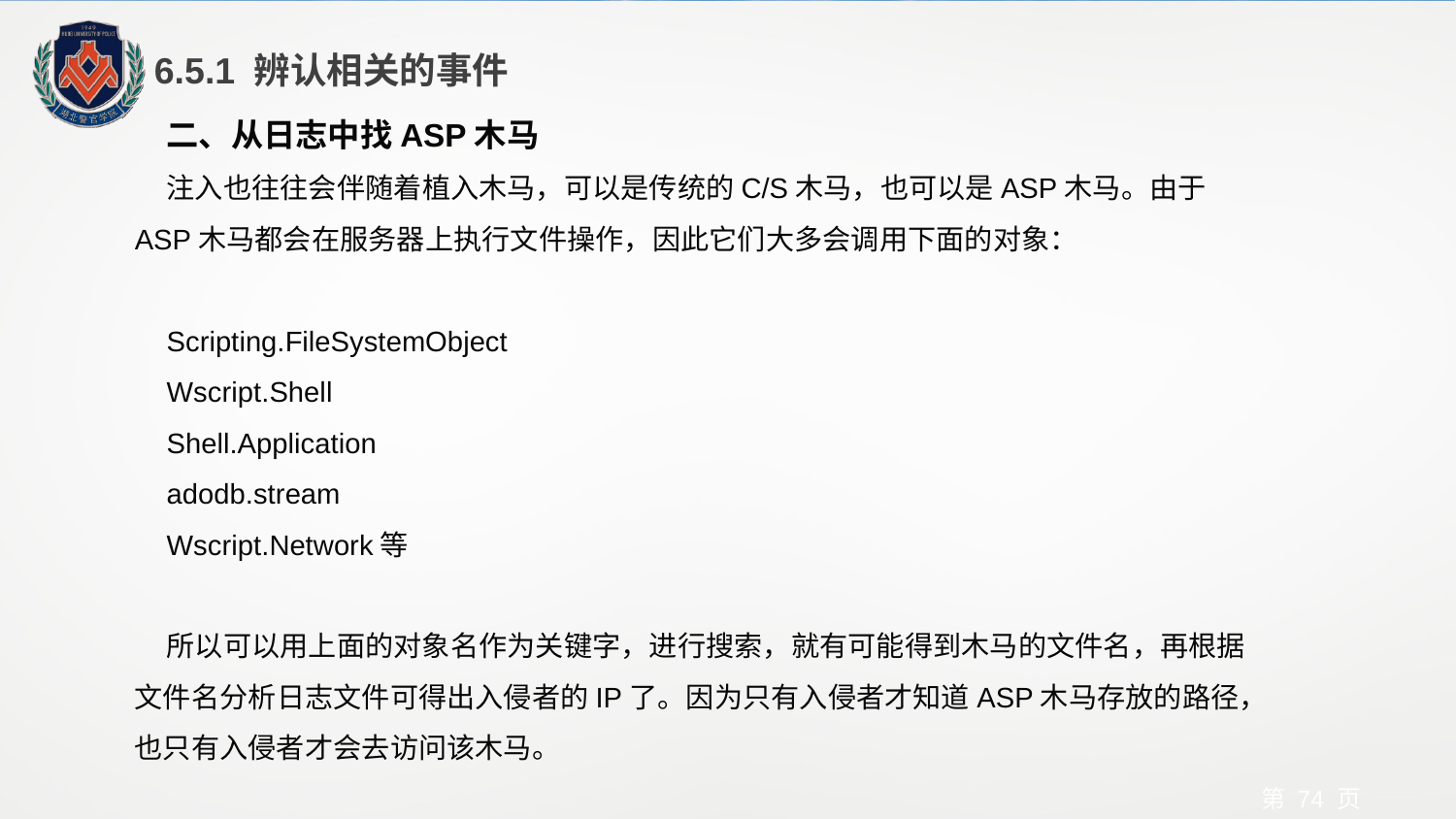

6.5.1 辨认相关的事件
    二、从日志中找ASP木马
    注入也往往会伴随着植入木马，可以是传统的C/S木马，也可以是ASP木马。由于ASP木马都会在服务器上执行文件操作，因此它们大多会调用下面的对象：

    Scripting.FileSystemObject
    Wscript.Shell
    Shell.Application
    adodb.stream
    Wscript.Network等

    所以可以用上面的对象名作为关键字，进行搜索，就有可能得到木马的文件名，再根据文件名分析日志文件可得出入侵者的IP了。因为只有入侵者才知道ASP木马存放的路径，也只有入侵者才会去访问该木马。